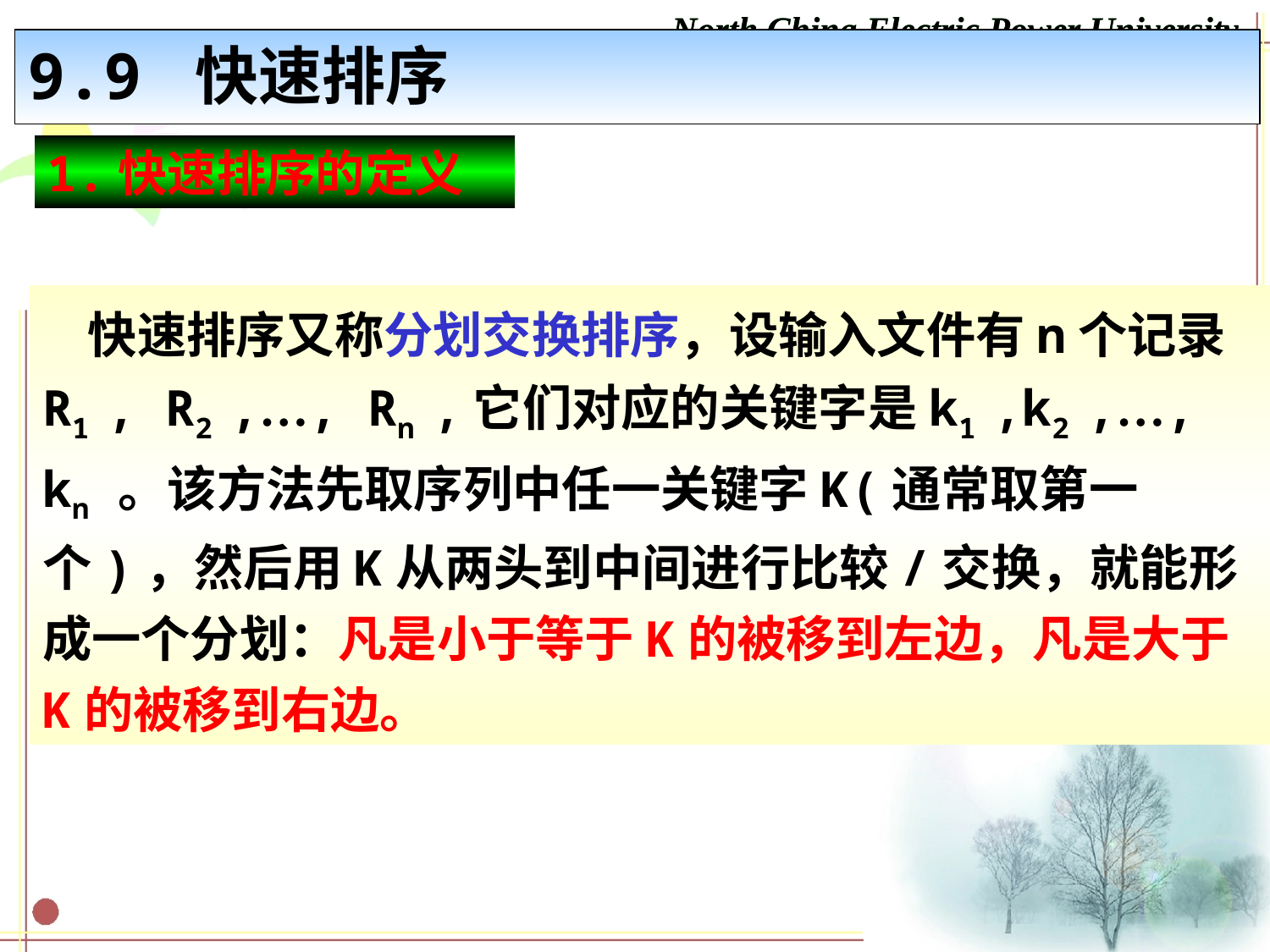

North China Electric Power University
9.9 快速排序
1.快速排序的定义
   快速排序又称分划交换排序，设输入文件有n个记录R1 , R2 ,…, Rn ,它们对应的关键字是k1 ,k2 ,…, kn 。该方法先取序列中任一关键字K(通常取第一个)，然后用K从两头到中间进行比较/交换，就能形成一个分划：凡是小于等于K的被移到左边，凡是大于K的被移到右边。